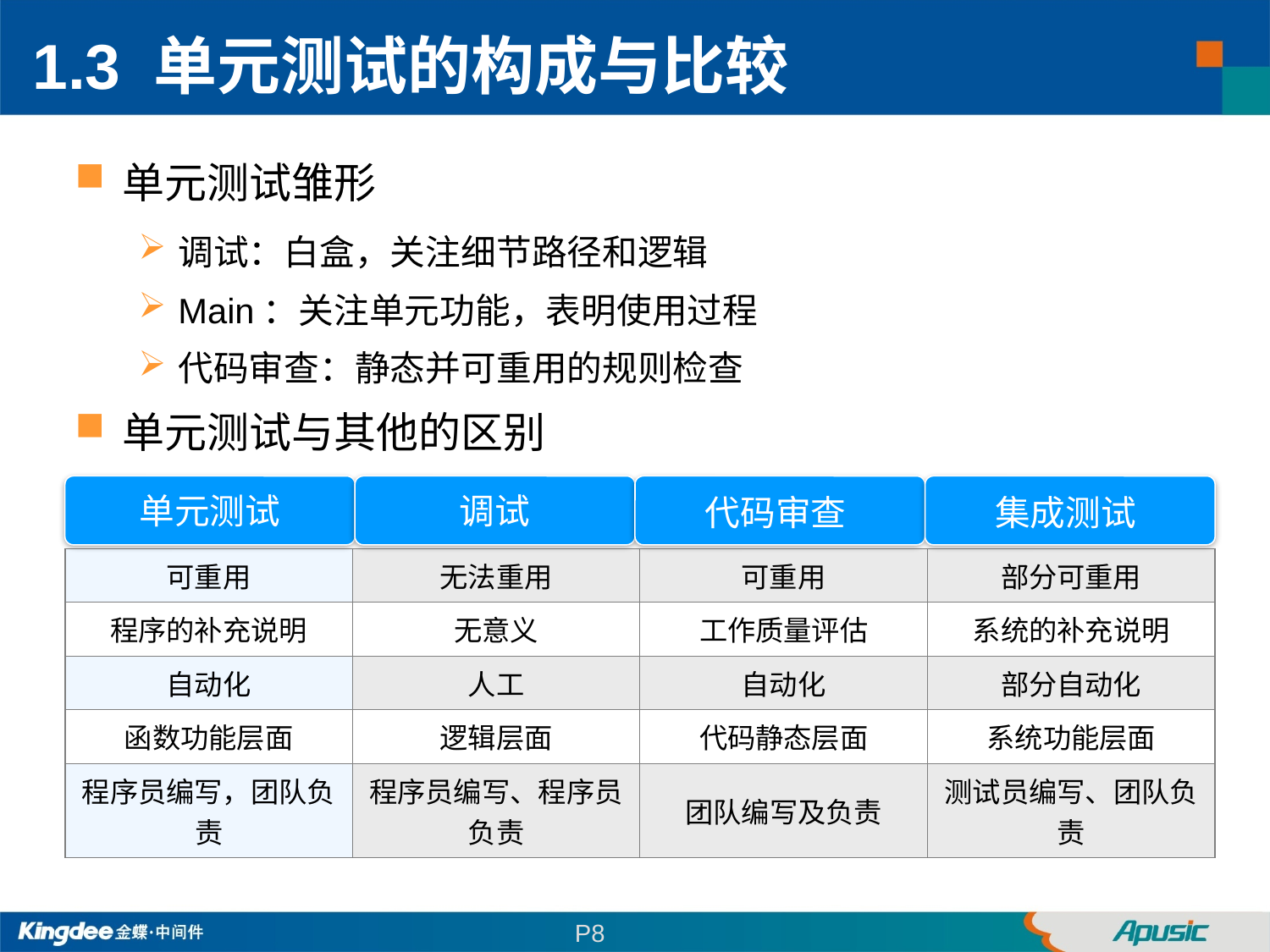

1.3 单元测试的构成与比较
单元测试雏形
调试：白盒，关注细节路径和逻辑
Main：关注单元功能，表明使用过程
代码审查：静态并可重用的规则检查
单元测试与其他的区别

单元测试
调试
代码审查
集成测试
| 可重用 | 无法重用 | 可重用 | 部分可重用 |
| --- | --- | --- | --- |
| 程序的补充说明 | 无意义 | 工作质量评估 | 系统的补充说明 |
| 自动化 | 人工 | 自动化 | 部分自动化 |
| 函数功能层面 | 逻辑层面 | 代码静态层面 | 系统功能层面 |
| 程序员编写，团队负责 | 程序员编写、程序员负责 | 团队编写及负责 | 测试员编写、团队负责 |